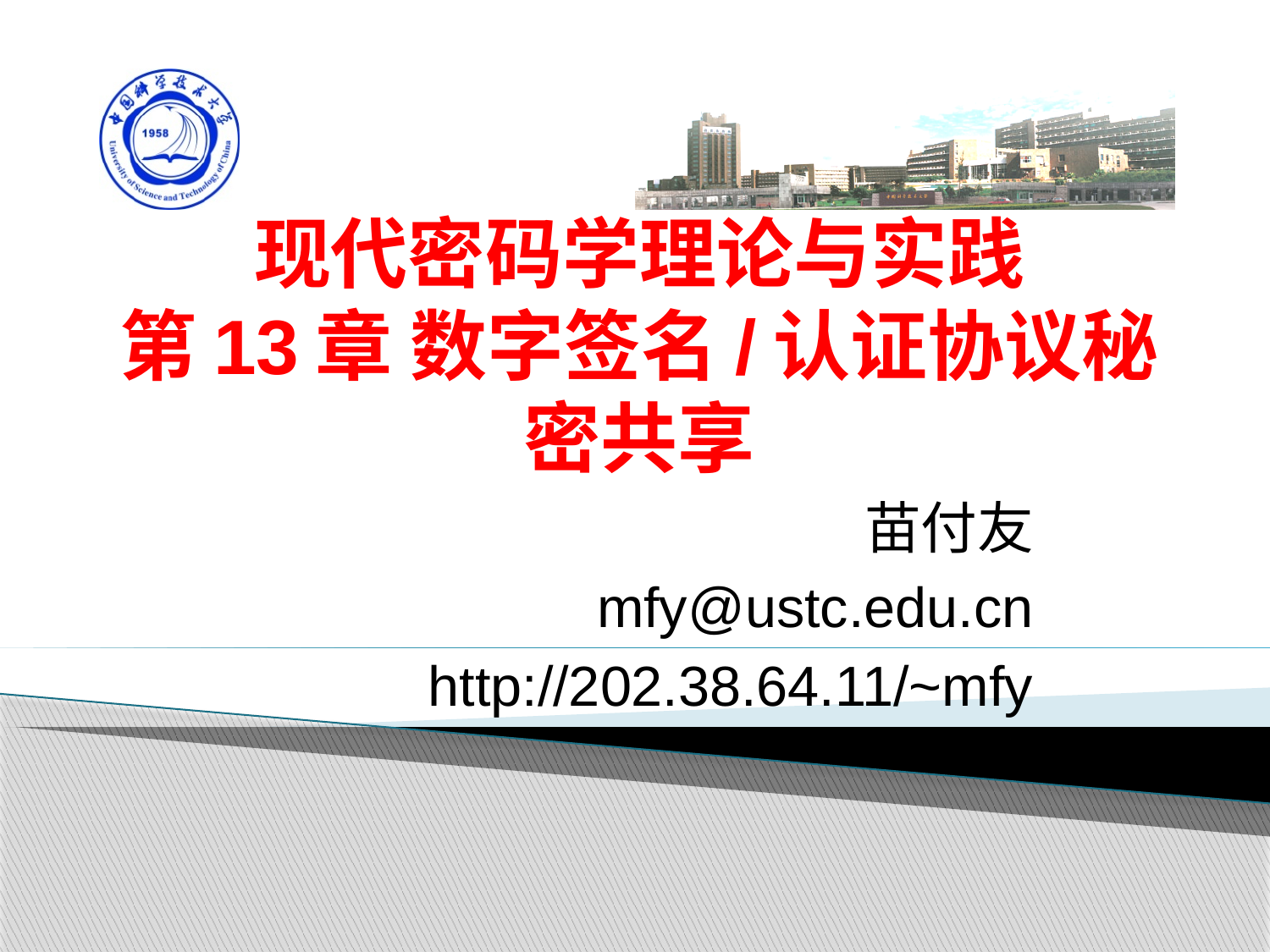

# 现代密码学理论与实践 第13章 数字签名/认证协议秘密共享
苗付友
mfy@ustc.edu.cn
http://202.38.64.11/~mfy